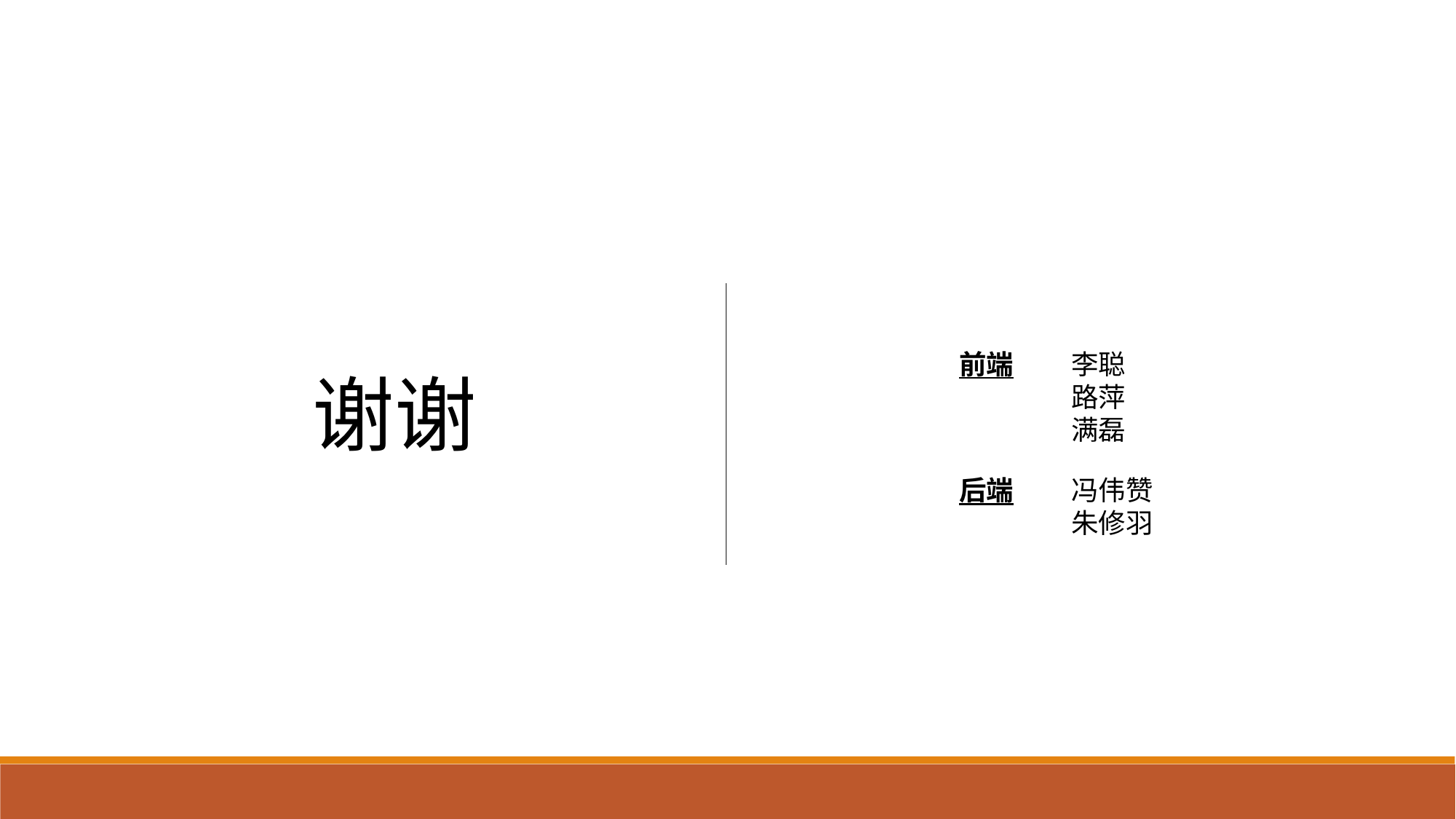

前端
李聪
路萍
满磊
谢谢
后端
冯伟赞
朱修羽